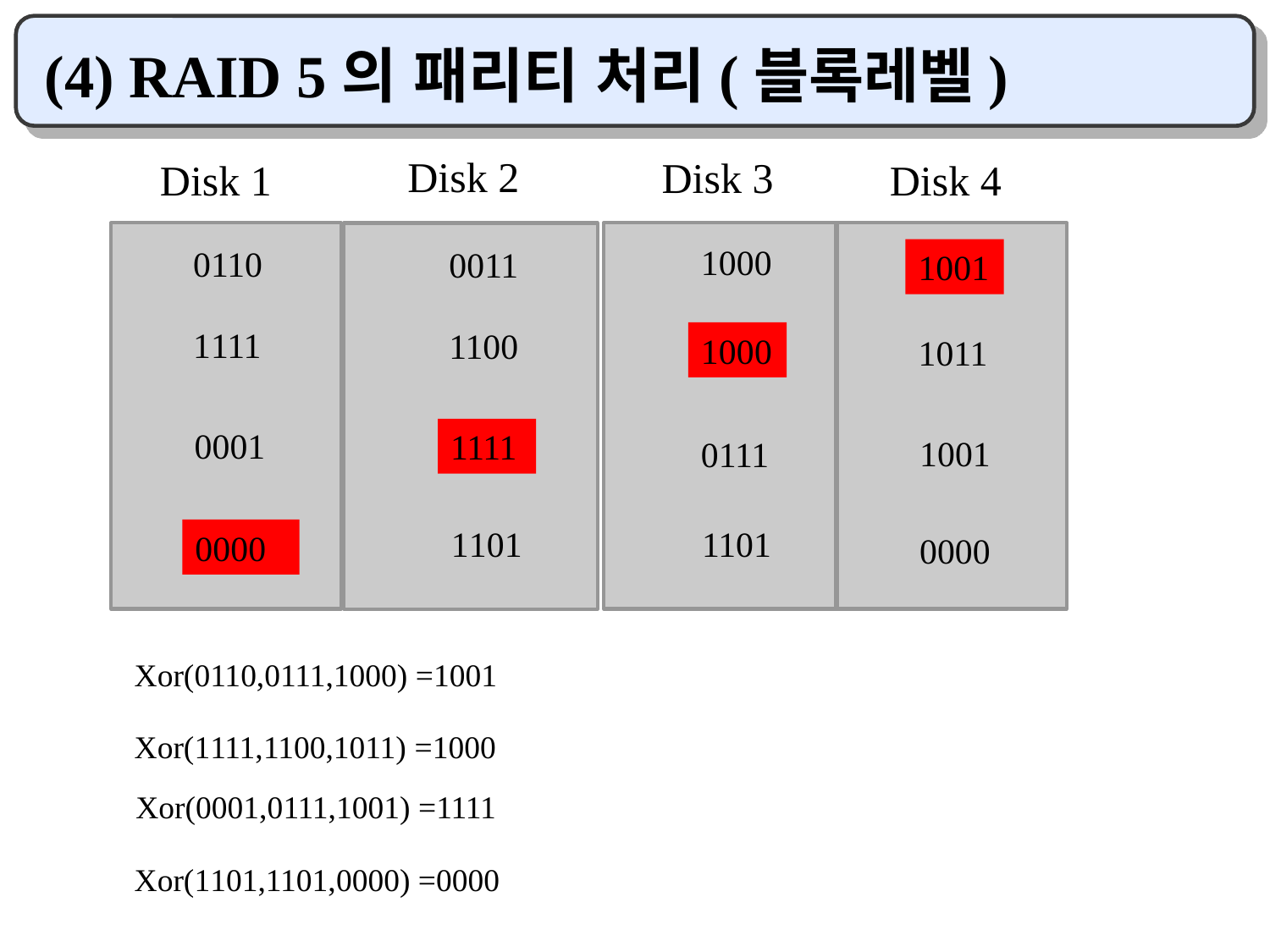

# (4) RAID 5의 패리티 처리(블록레벨)
Disk 2

Disk 3

Disk 1

Disk 4

1000
0110
0011
1001
1111
1100
1000
1011
0001
1111
1001
0111
1101
1101
0000
0000
Xor(0110,0111,1000) =1001
Xor(1111,1100,1011) =1000
Xor(0001,0111,1001) =1111
Xor(1101,1101,0000) =0000